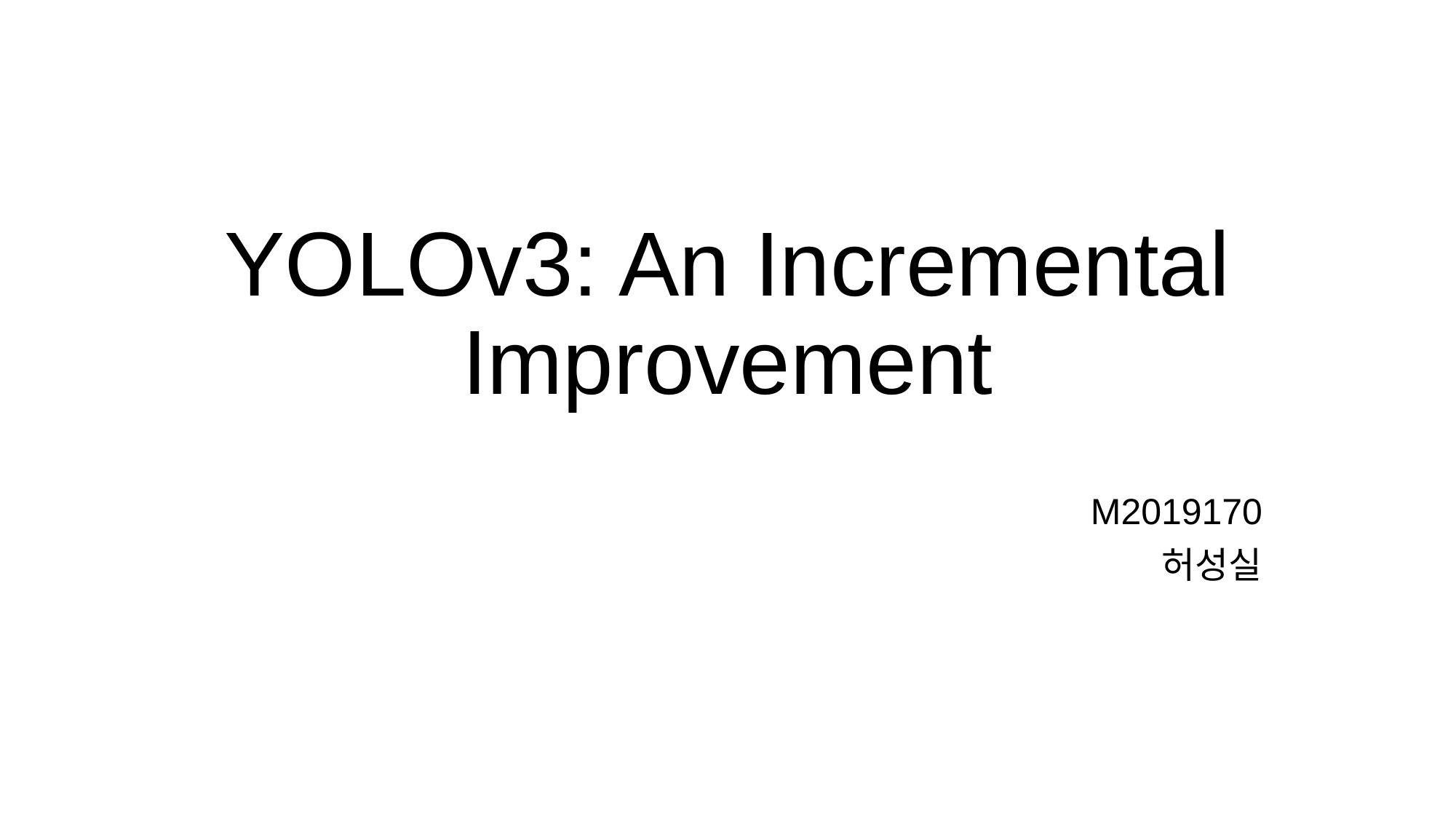

# YOLOv3: An Incremental Improvement
M2019170
허성실